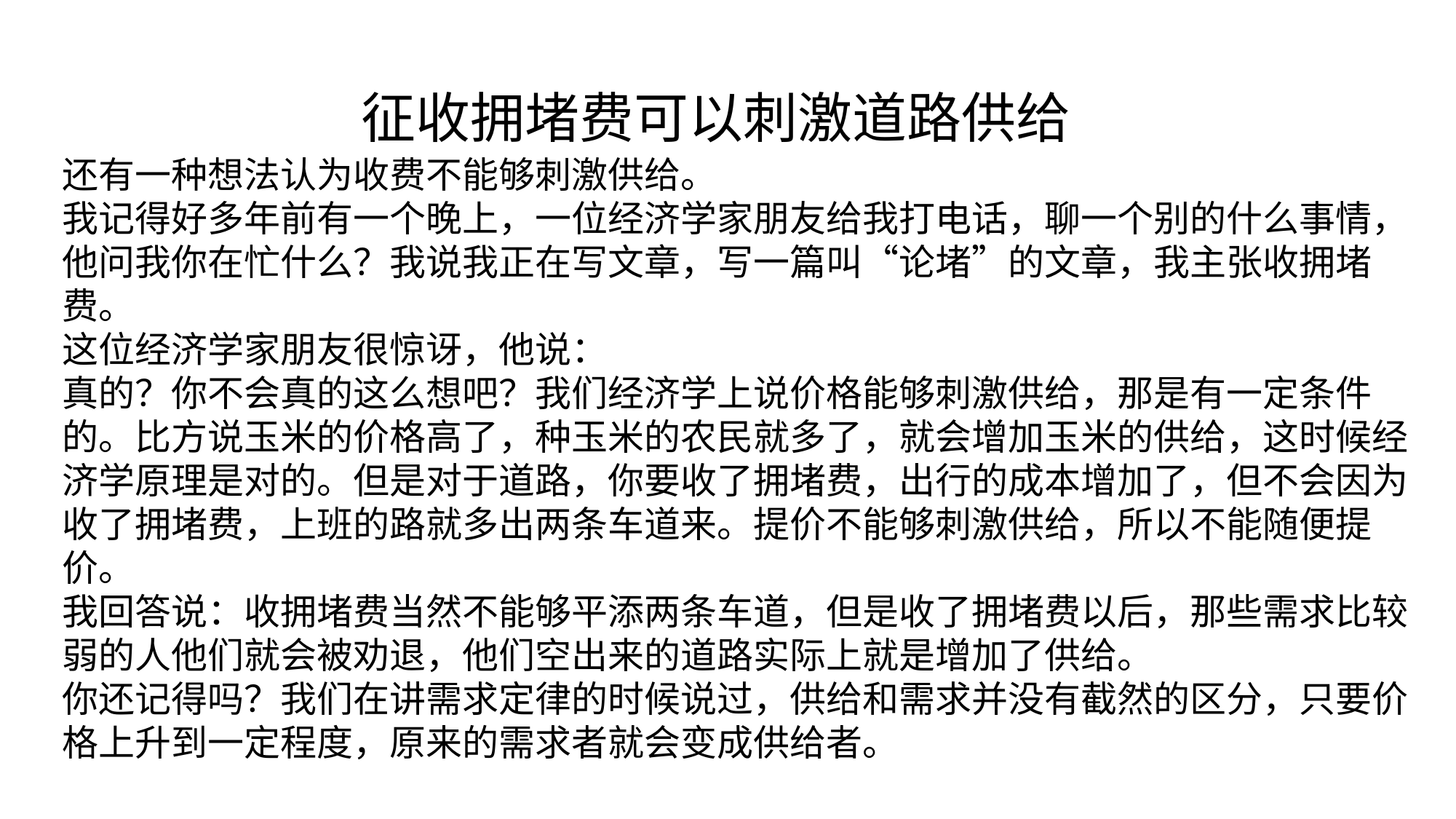

# 征收拥堵费可以刺激道路供给
还有一种想法认为收费不能够刺激供给。
我记得好多年前有一个晚上，一位经济学家朋友给我打电话，聊一个别的什么事情，他问我你在忙什么？我说我正在写文章，写一篇叫“论堵”的文章，我主张收拥堵费。
这位经济学家朋友很惊讶，他说：
真的？你不会真的这么想吧？我们经济学上说价格能够刺激供给，那是有一定条件的。比方说玉米的价格高了，种玉米的农民就多了，就会增加玉米的供给，这时候经济学原理是对的。但是对于道路，你要收了拥堵费，出行的成本增加了，但不会因为收了拥堵费，上班的路就多出两条车道来。提价不能够刺激供给，所以不能随便提价。
我回答说：收拥堵费当然不能够平添两条车道，但是收了拥堵费以后，那些需求比较弱的人他们就会被劝退，他们空出来的道路实际上就是增加了供给。
你还记得吗？我们在讲需求定律的时候说过，供给和需求并没有截然的区分，只要价格上升到一定程度，原来的需求者就会变成供给者。